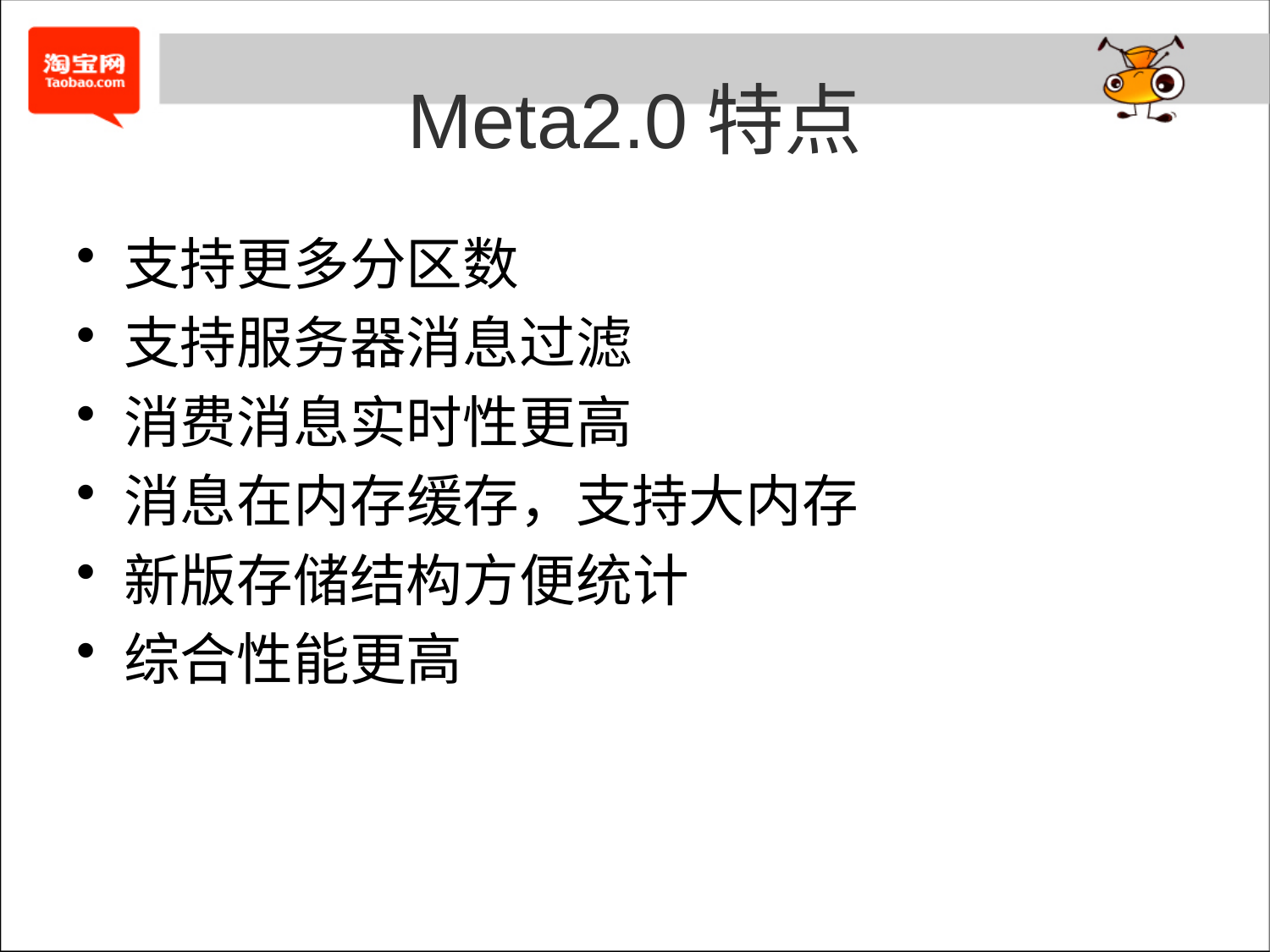

# Meta2.0特点
支持更多分区数
支持服务器消息过滤
消费消息实时性更高
消息在内存缓存，支持大内存
新版存储结构方便统计
综合性能更高